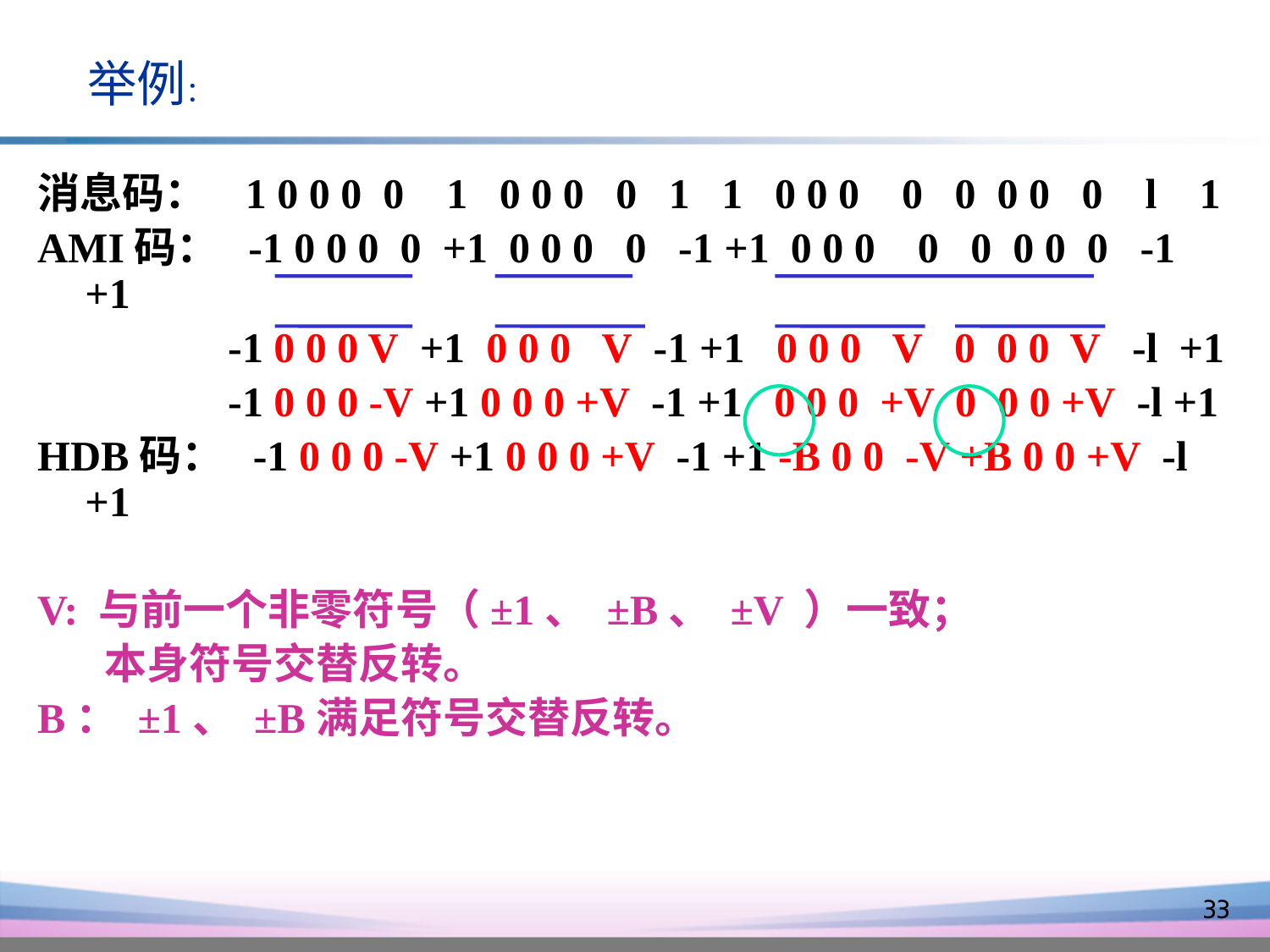

举例：
消息码：   1 0 0 0  0    1   0 0 0   0   1   1   0 0 0    0   0  0 0   0    l    1
AMI码：  -1 0 0 0  0  +1  0 0 0   0   -1 +1  0 0 0    0   0  0 0  0   -1  +1
                  -1 0 0 0 V  +1  0 0 0   V  -1 +1   0 0 0   V   0  0 0  V   -l  +1
                  -1 0 0 0 -V +1 0 0 0 +V  -1 +1   0 0 0  +V  0  0 0 +V  -l +1
HDB码：  -1 0 0 0 -V +1 0 0 0 +V  -1 +1 -B 0 0  -V +B 0 0 +V  -l +1

V: 与前一个非零符号（±1、 ±B、 ±V ）一致；
      本身符号交替反转。
B： ±1、 ±B满足符号交替反转。

33